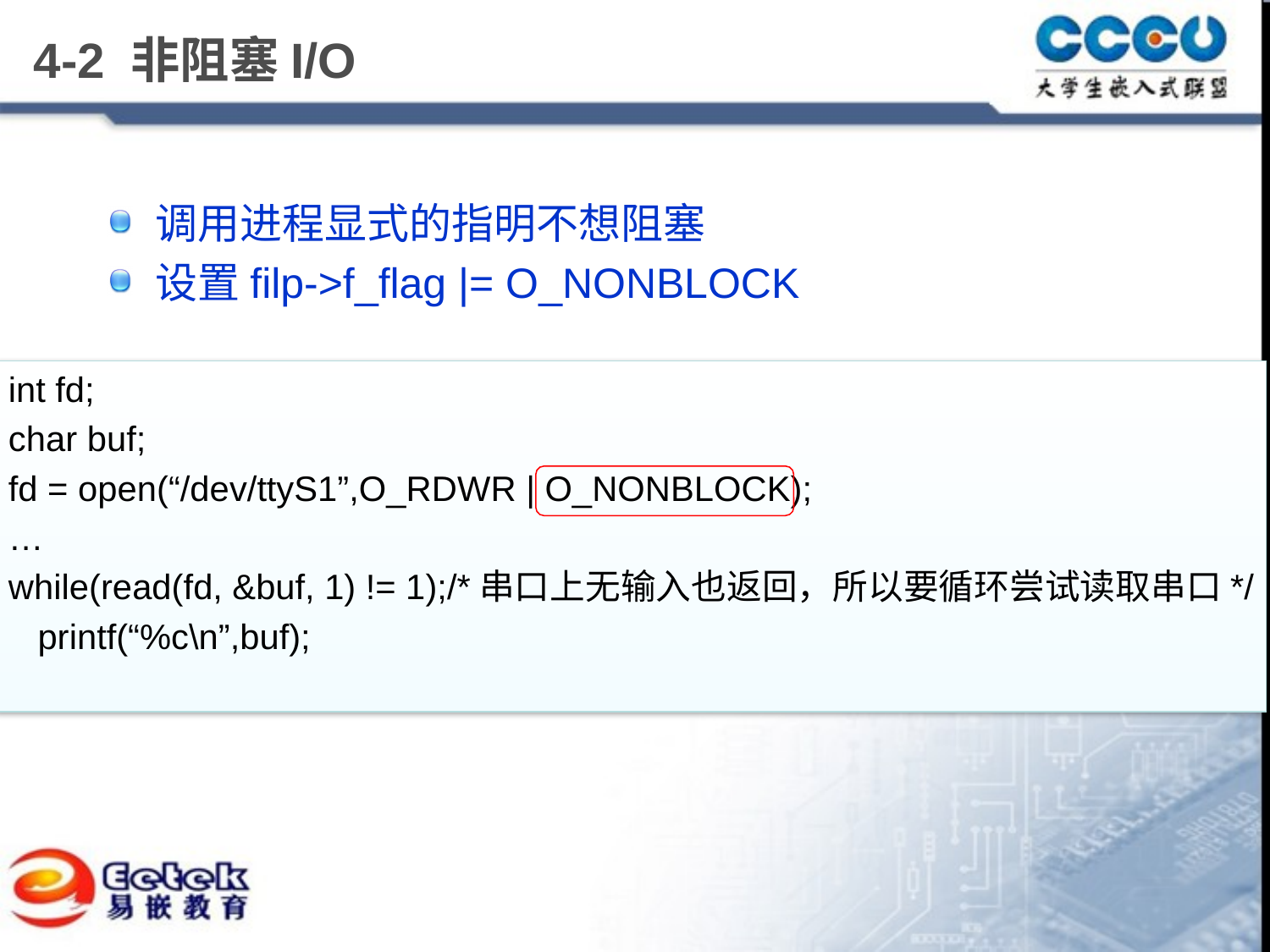

# 4-2 非阻塞I/O
调用进程显式的指明不想阻塞
设置filp->f_flag |= O_NONBLOCK

int fd;
char buf;
fd = open(“/dev/ttyS1”,O_RDWR | O_NONBLOCK);
…
while(read(fd, &buf, 1) != 1);/*串口上无输入也返回，所以要循环尝试读取串口*/
   printf(“%c\n”,buf);